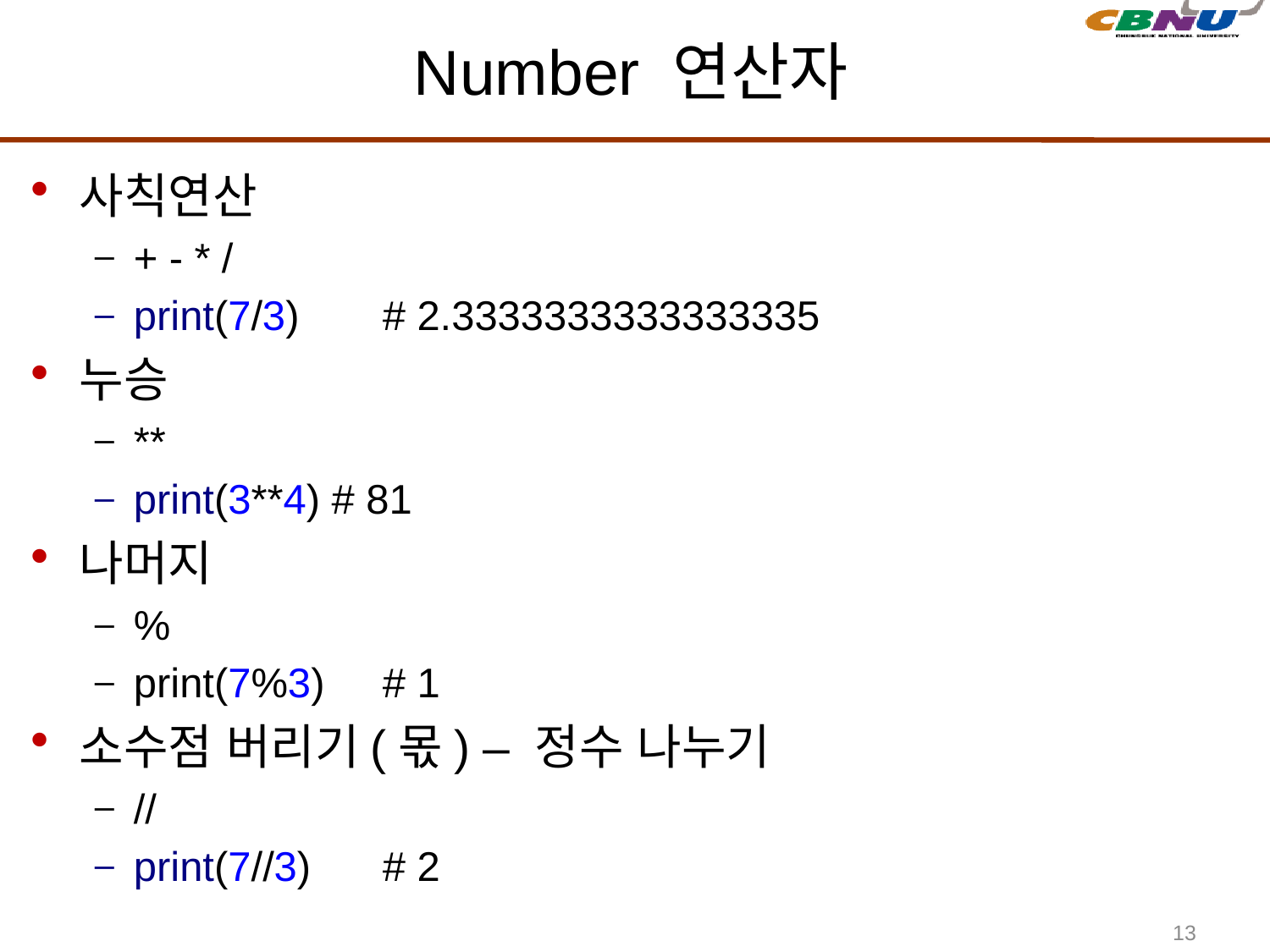

# Number 연산자
사칙연산
+ - * /
print(7/3)	# 2.3333333333333335
누승
**
print(3**4) # 81
나머지
%
print(7%3)	# 1
소수점 버리기(몫) – 정수 나누기
//
print(7//3)	# 2
13